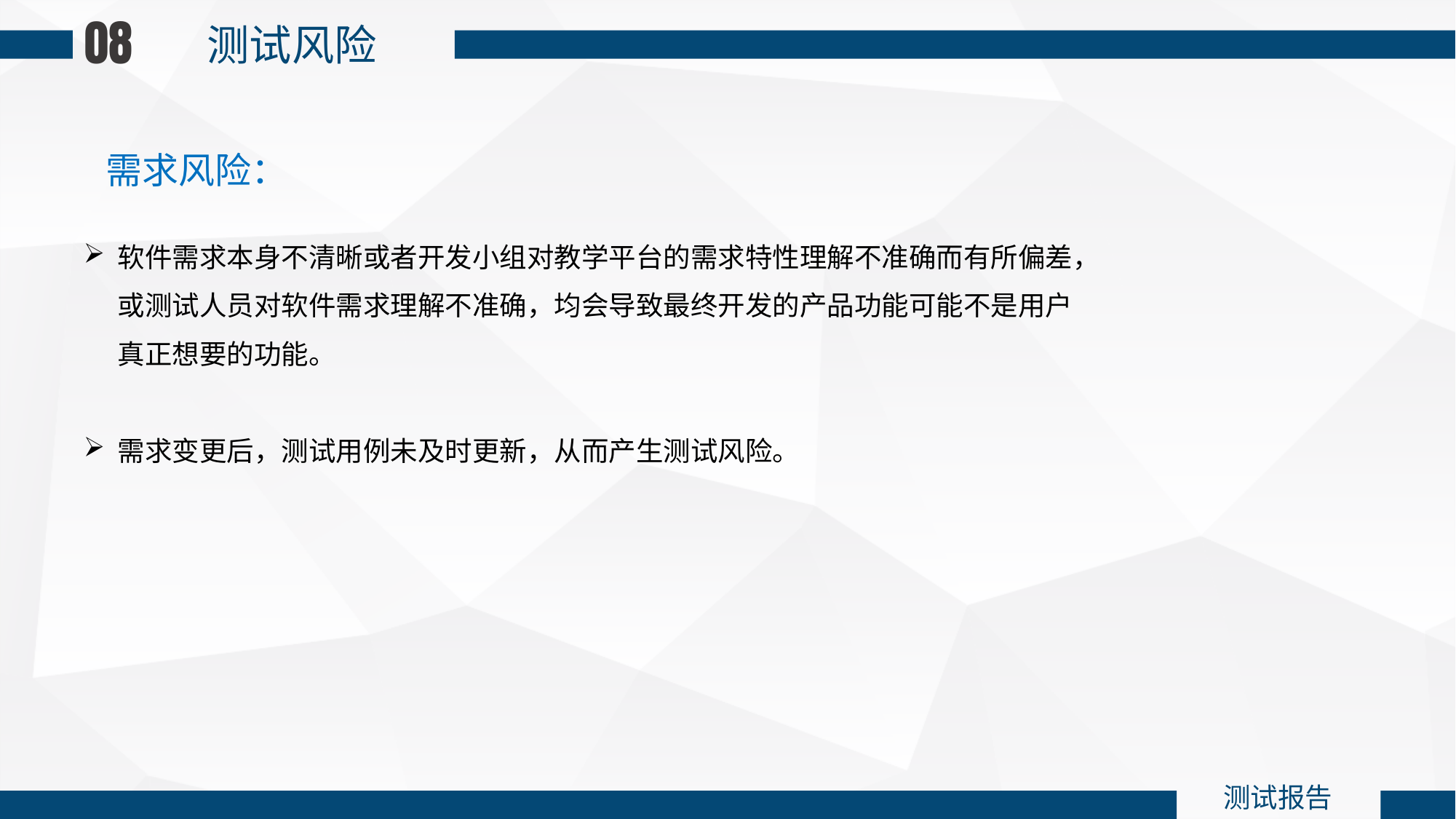

08
测试风险

需求风险：
软件需求本身不清晰或者开发小组对教学平台的需求特性理解不准确而有所偏差，或测试人员对软件需求理解不准确，均会导致最终开发的产品功能可能不是用户真正想要的功能。

需求变更后，测试用例未及时更新，从而产生测试风险。
测试报告